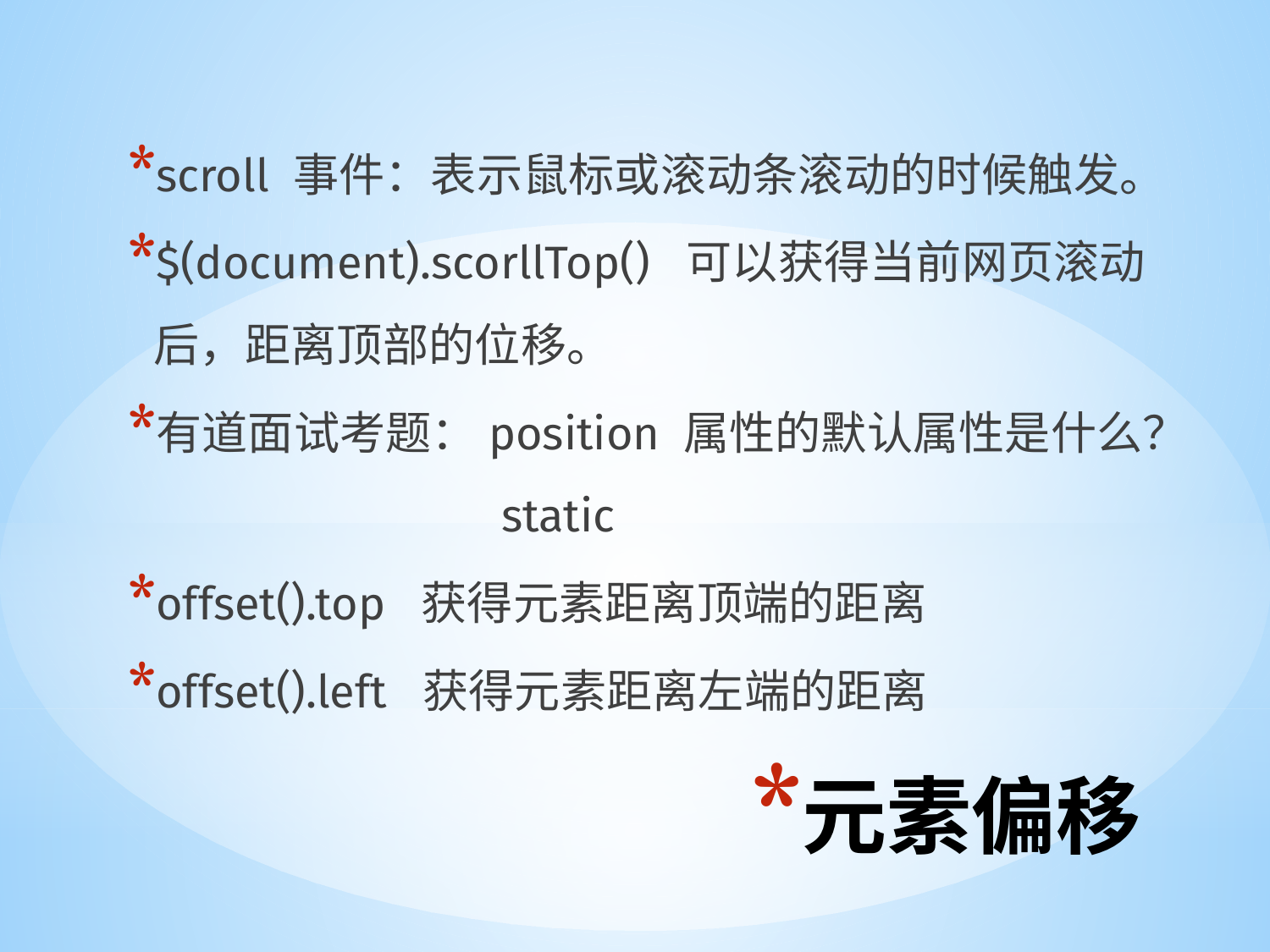

scroll 事件：表示鼠标或滚动条滚动的时候触发。
$(document).scorllTop()  可以获得当前网页滚动后，距离顶部的位移。
有道面试考题：position 属性的默认属性是什么？		        static
offset().top  获得元素距离顶端的距离
offset().left  获得元素距离左端的距离
# 元素偏移